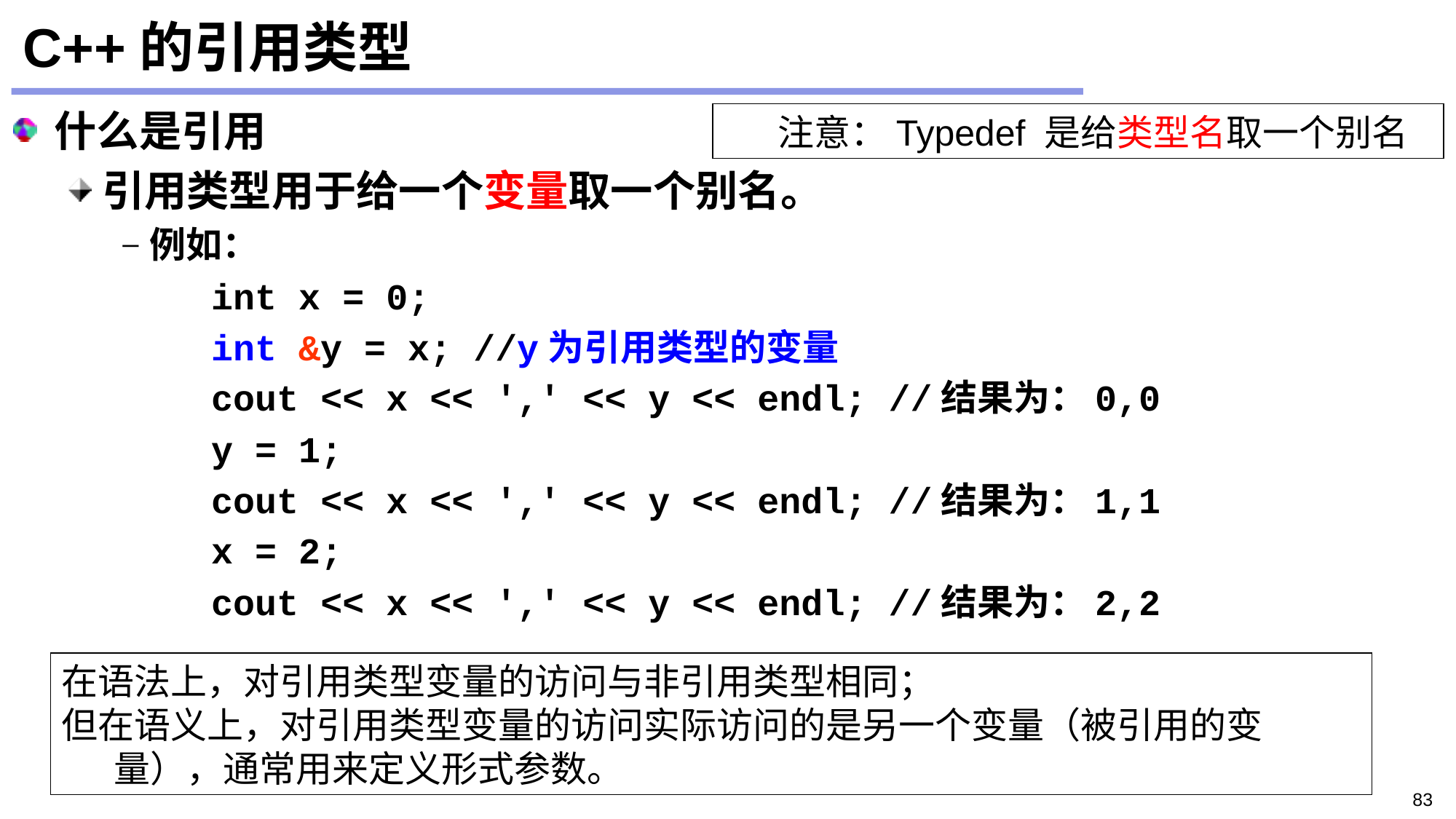

# C++的引用类型
什么是引用
引用类型用于给一个变量取一个别名。
例如：
		int x = 0;
		int &y = x; //y为引用类型的变量
		cout << x << ',' << y << endl; //结果为：0,0
		y = 1;
		cout << x << ',' << y << endl; //结果为：1,1
		x = 2;
		cout << x << ',' << y << endl; //结果为：2,2
注意：Typedef 是给类型名取一个别名
在语法上，对引用类型变量的访问与非引用类型相同；
但在语义上，对引用类型变量的访问实际访问的是另一个变量（被引用的变量），通常用来定义形式参数。
83